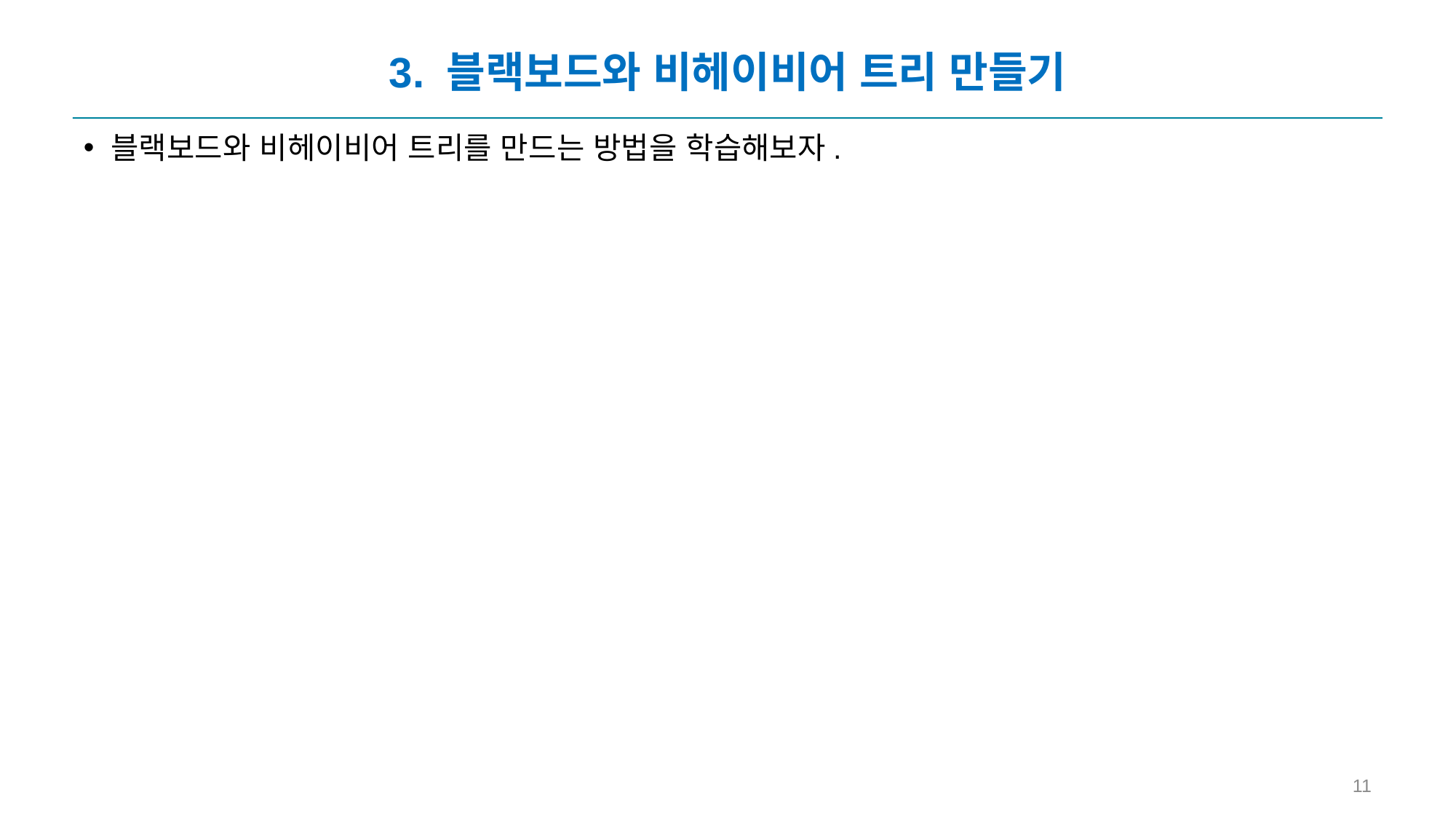

# 3. 블랙보드와 비헤이비어 트리 만들기
블랙보드와 비헤이비어 트리를 만드는 방법을 학습해보자.

11